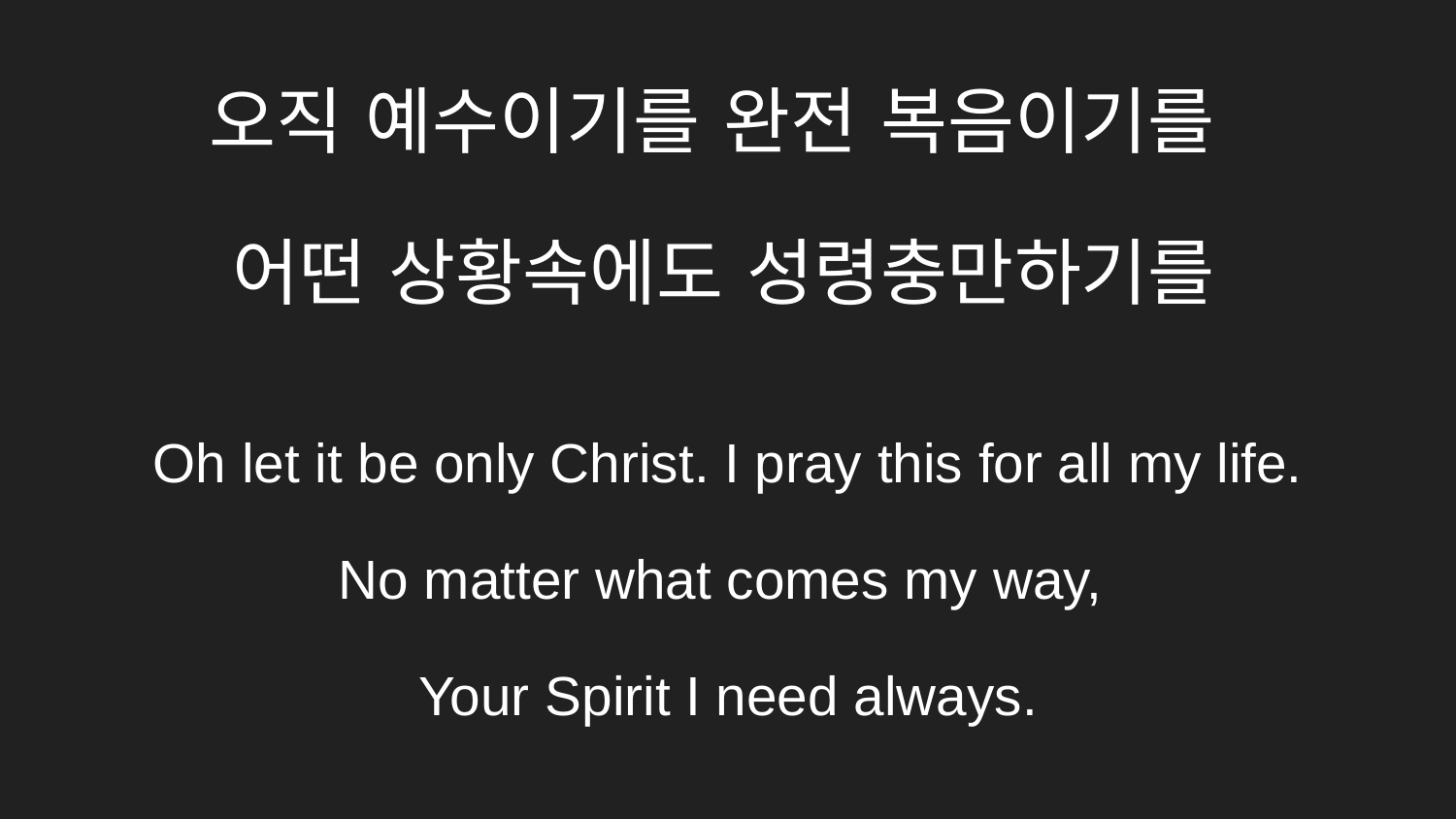

# 오직 예수이기를 완전 복음이기를
어떤 상황속에도 성령충만하기를
Oh let it be only Christ. I pray this for all my life.
No matter what comes my way,
Your Spirit I need always.